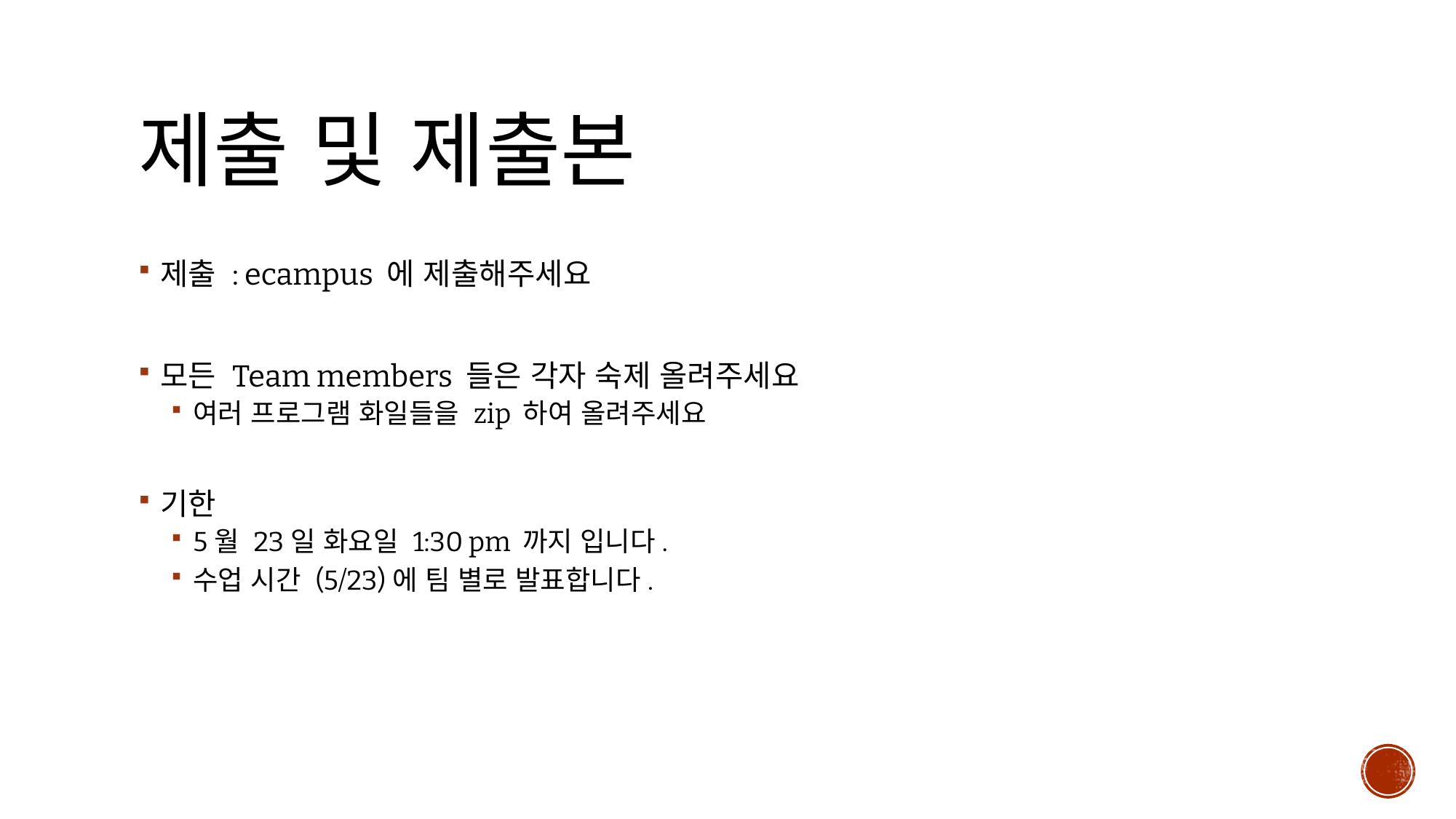

# 제출 및 제출본
제출 : ecampus 에 제출해주세요

모든 Team members 들은 각자 숙제 올려주세요
여러 프로그램 화일들을 zip 하여 올려주세요

기한
5월 23일 화요일 1:30 pm 까지 입니다.
수업 시간 (5/23)에 팀 별로 발표합니다.